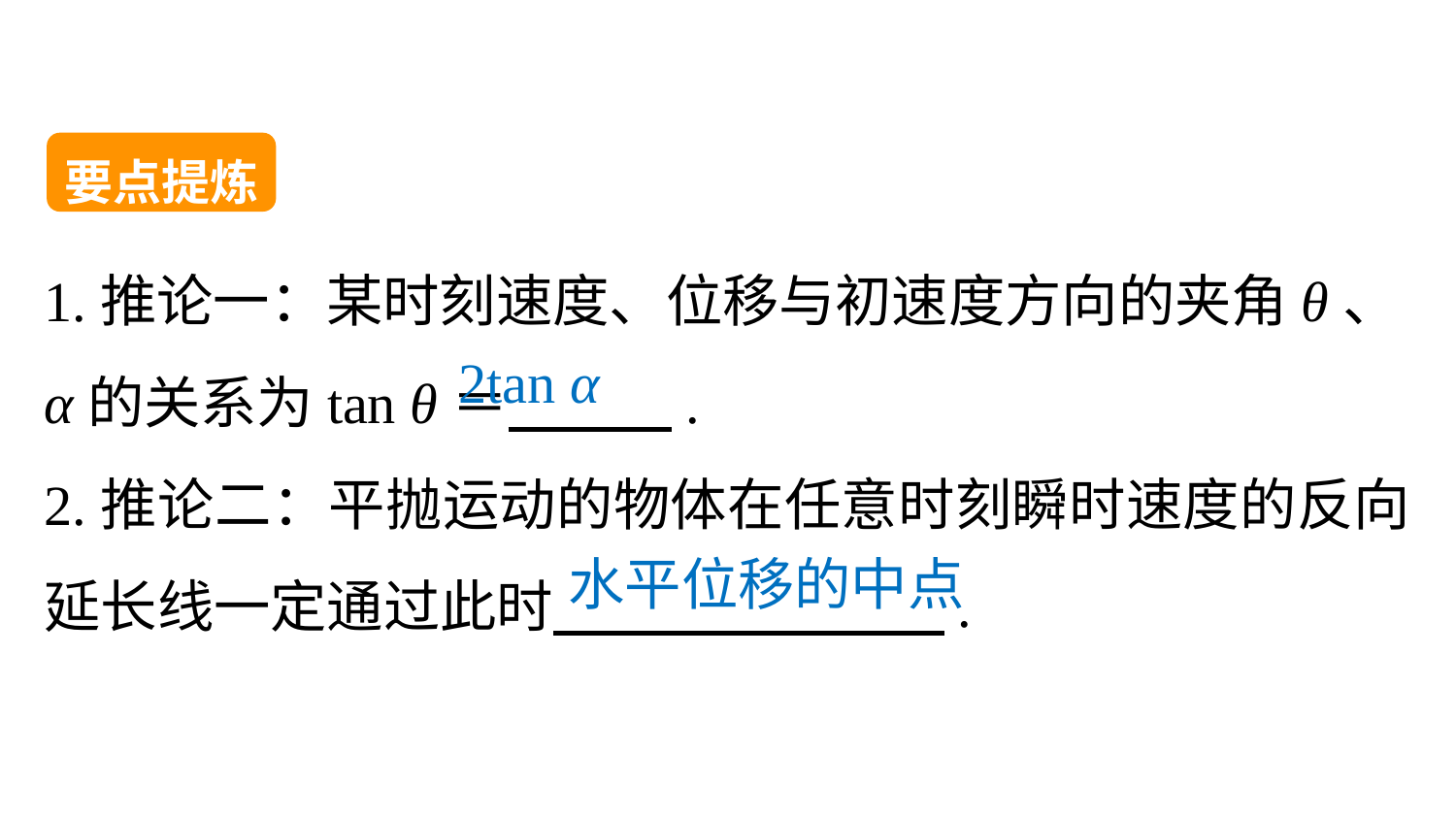

要点提炼
1.推论一：某时刻速度、位移与初速度方向的夹角θ、α的关系为tan θ＝             .
2.推论二：平抛运动的物体在任意时刻瞬时速度的反向延长线一定通过此时                               .
2tan α
水平位移的中点